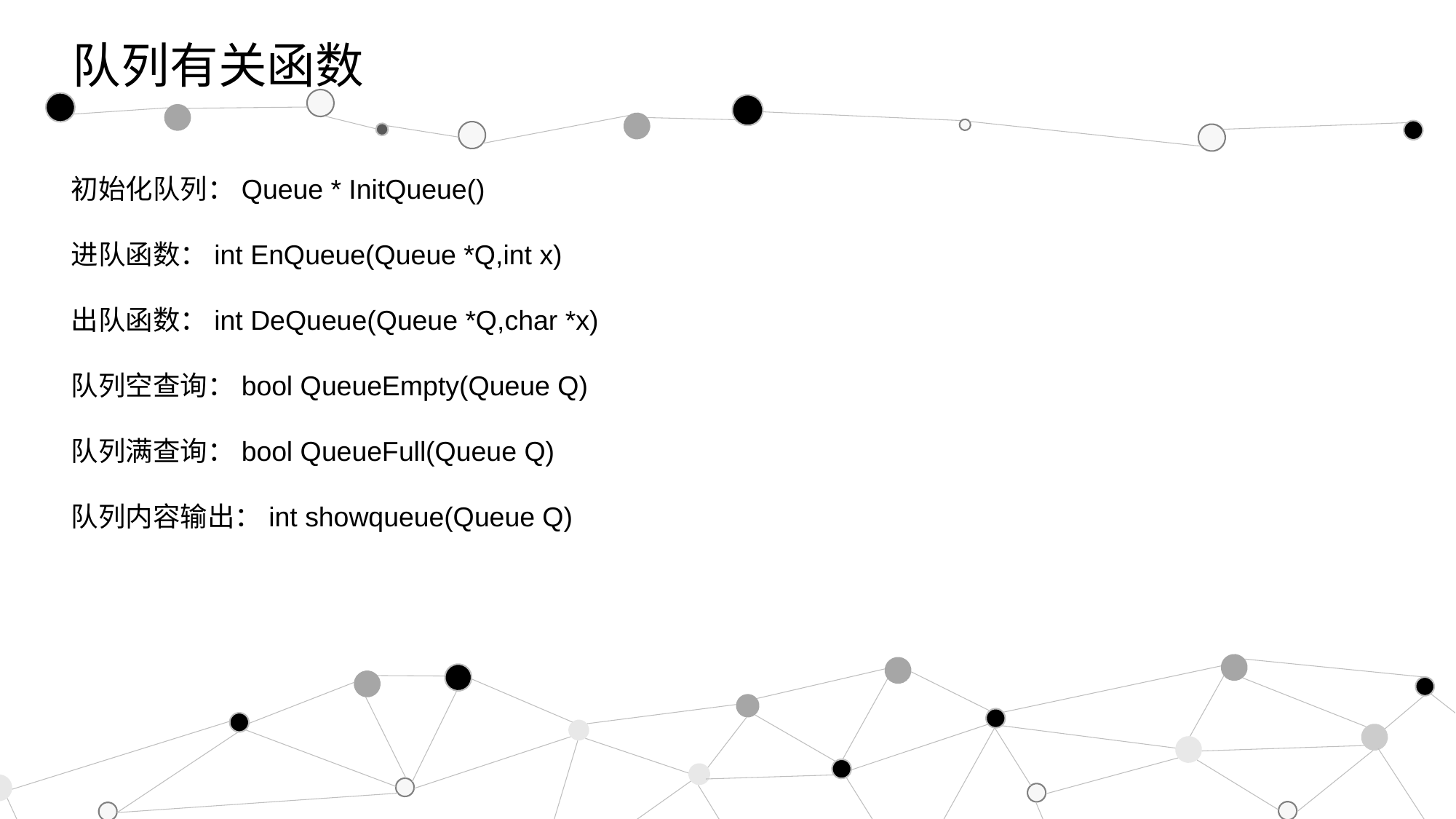

队列有关函数

初始化队列：Queue * InitQueue()

进队函数：int EnQueue(Queue *Q,int x)

出队函数：int DeQueue(Queue *Q,char *x)

队列空查询：bool QueueEmpty(Queue Q)

队列满查询：bool QueueFull(Queue Q)

队列内容输出：int showqueue(Queue Q)